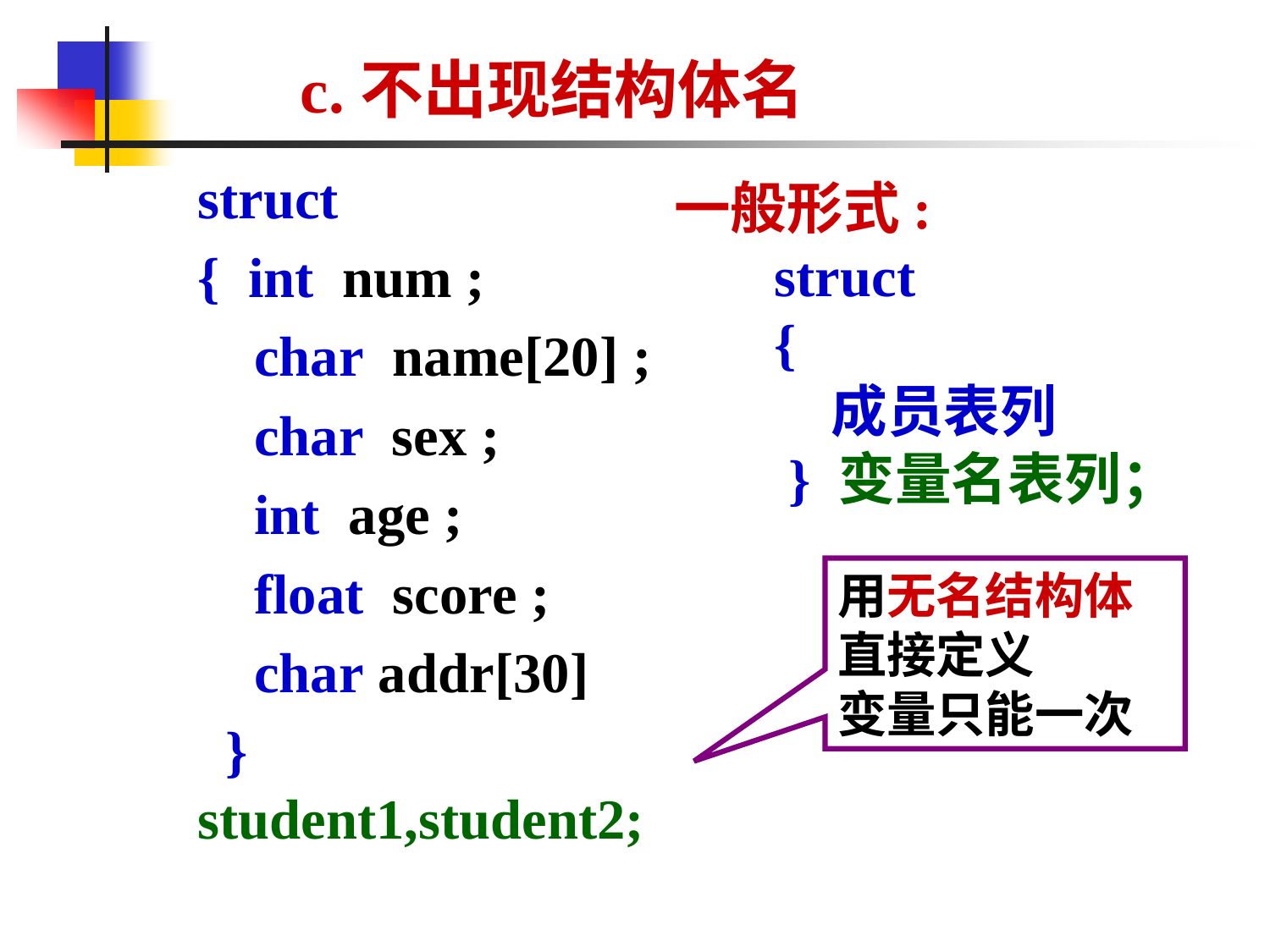

c.不出现结构体名
struct
{  int  num ;
    char  name[20] ;
    char  sex ;
    int  age ;
    float  score ;
    char addr[30]
  } student1,student2;
 一般形式:
struct
{
　成员表列
 } 变量名表列；

用无名结构体直接定义
变量只能一次